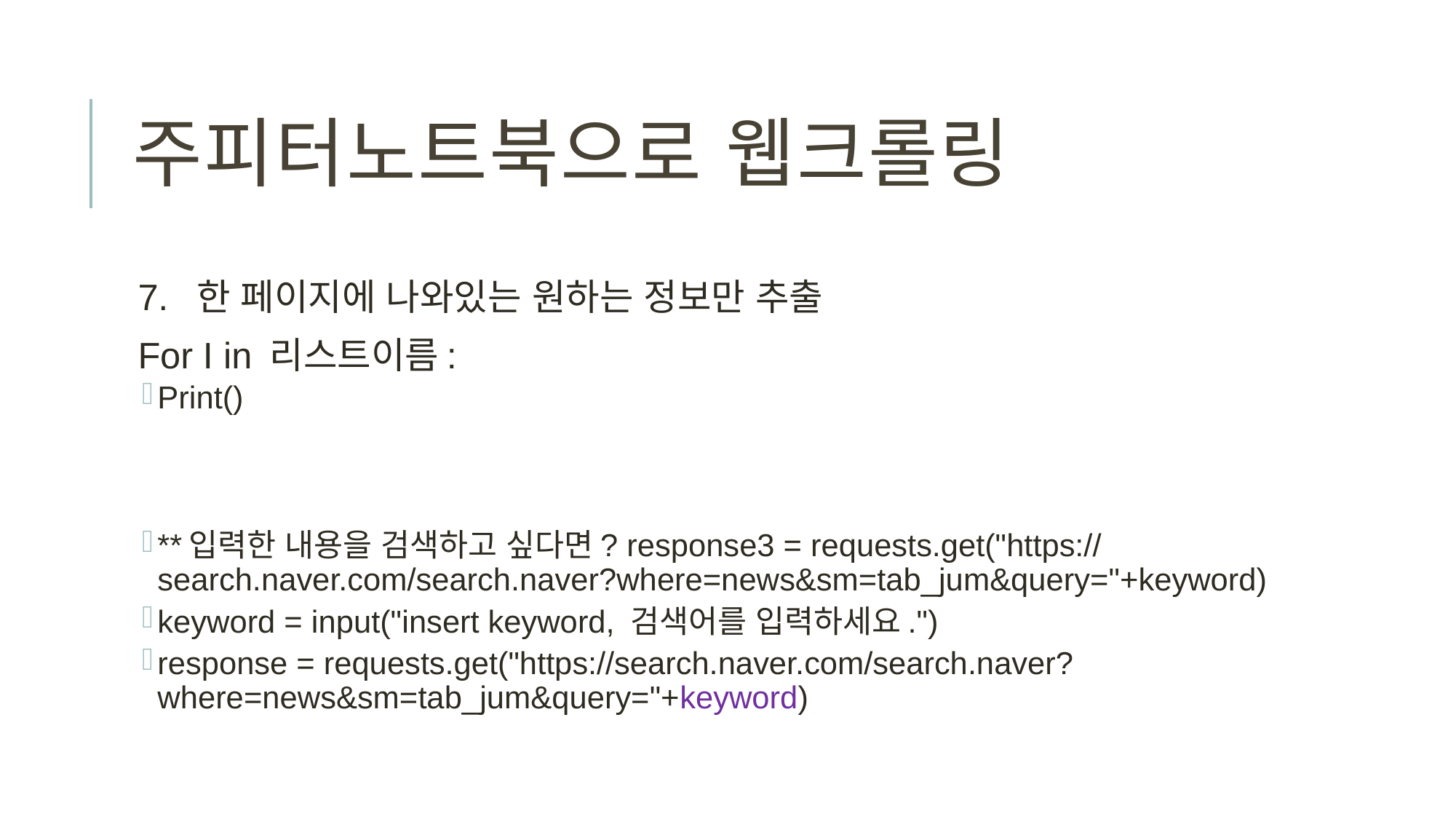

# 주피터노트북으로 웹크롤링
7.  한 페이지에 나와있는 원하는 정보만 추출
For I in 리스트이름:
Print()

**입력한 내용을 검색하고 싶다면? response3 = requests.get("https://search.naver.com/search.naver?where=news&sm=tab_jum&query="+keyword)
keyword = input("insert keyword, 검색어를 입력하세요.")
response = requests.get("https://search.naver.com/search.naver?where=news&sm=tab_jum&query="+keyword)